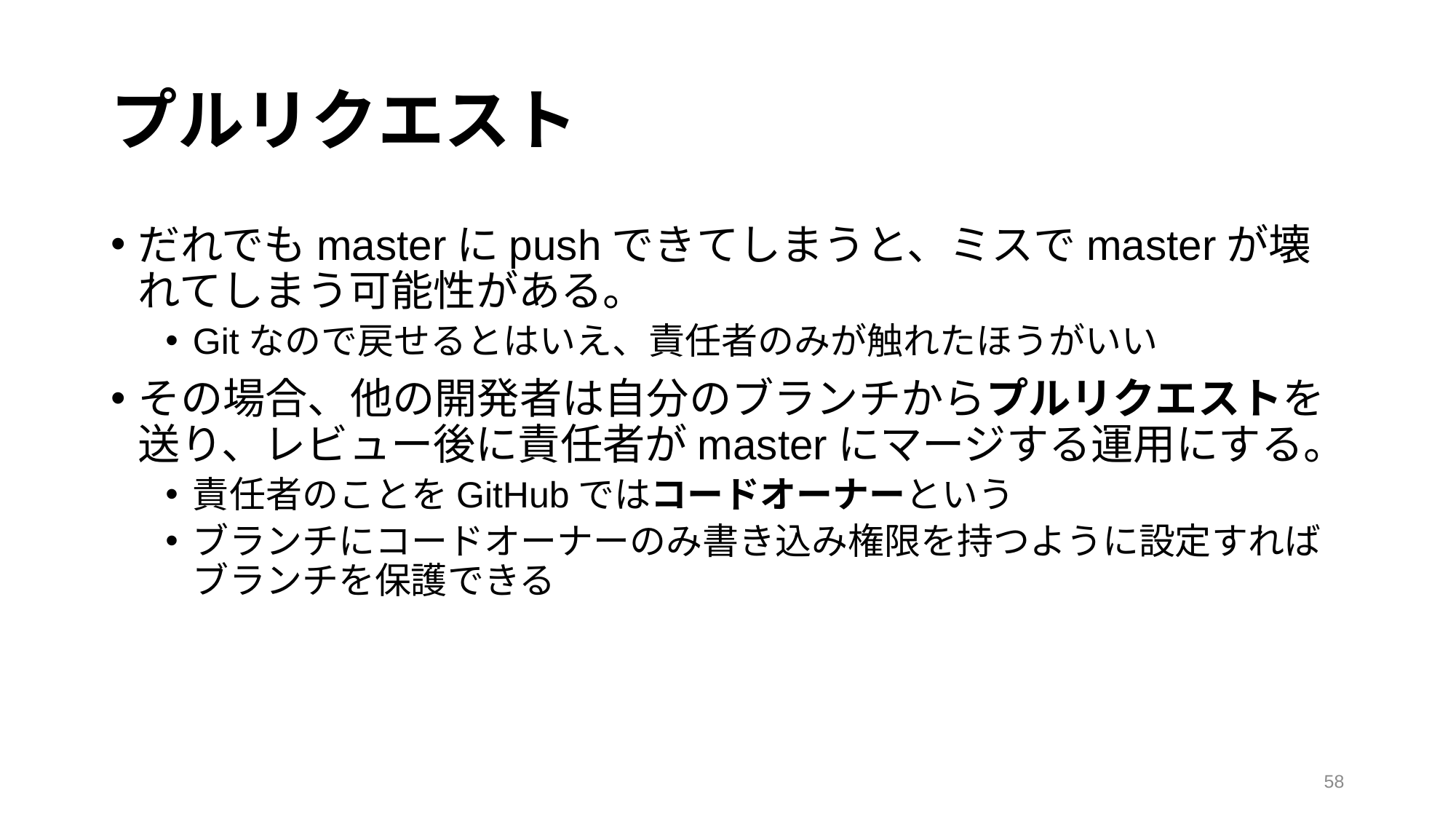

# プルリクエスト
だれでもmasterにpushできてしまうと、ミスでmasterが壊れてしまう可能性がある。
Gitなので戻せるとはいえ、責任者のみが触れたほうがいい
その場合、他の開発者は自分のブランチからプルリクエストを送り、レビュー後に責任者がmasterにマージする運用にする。
責任者のことをGitHubではコードオーナーという
ブランチにコードオーナーのみ書き込み権限を持つように設定すればブランチを保護できる
58